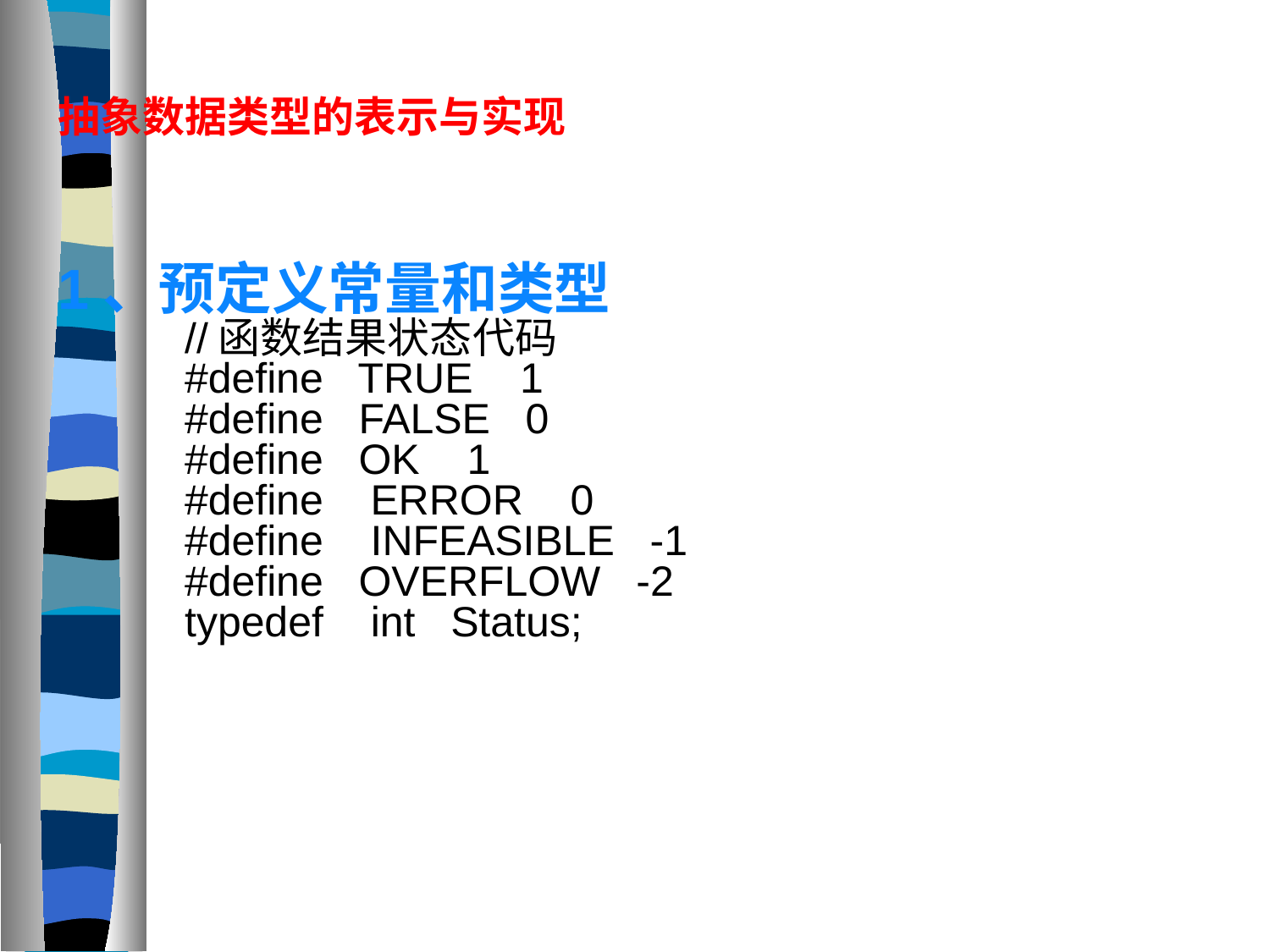

抽象数据类型的表示与实现
1、预定义常量和类型
	//函数结果状态代码
	#define   TRUE    1
	#define   FALSE   0
	#define   OK    1
	#define    ERROR    0
	#define    INFEASIBLE   -1
	#define   OVERFLOW   -2
	typedef    int   Status;